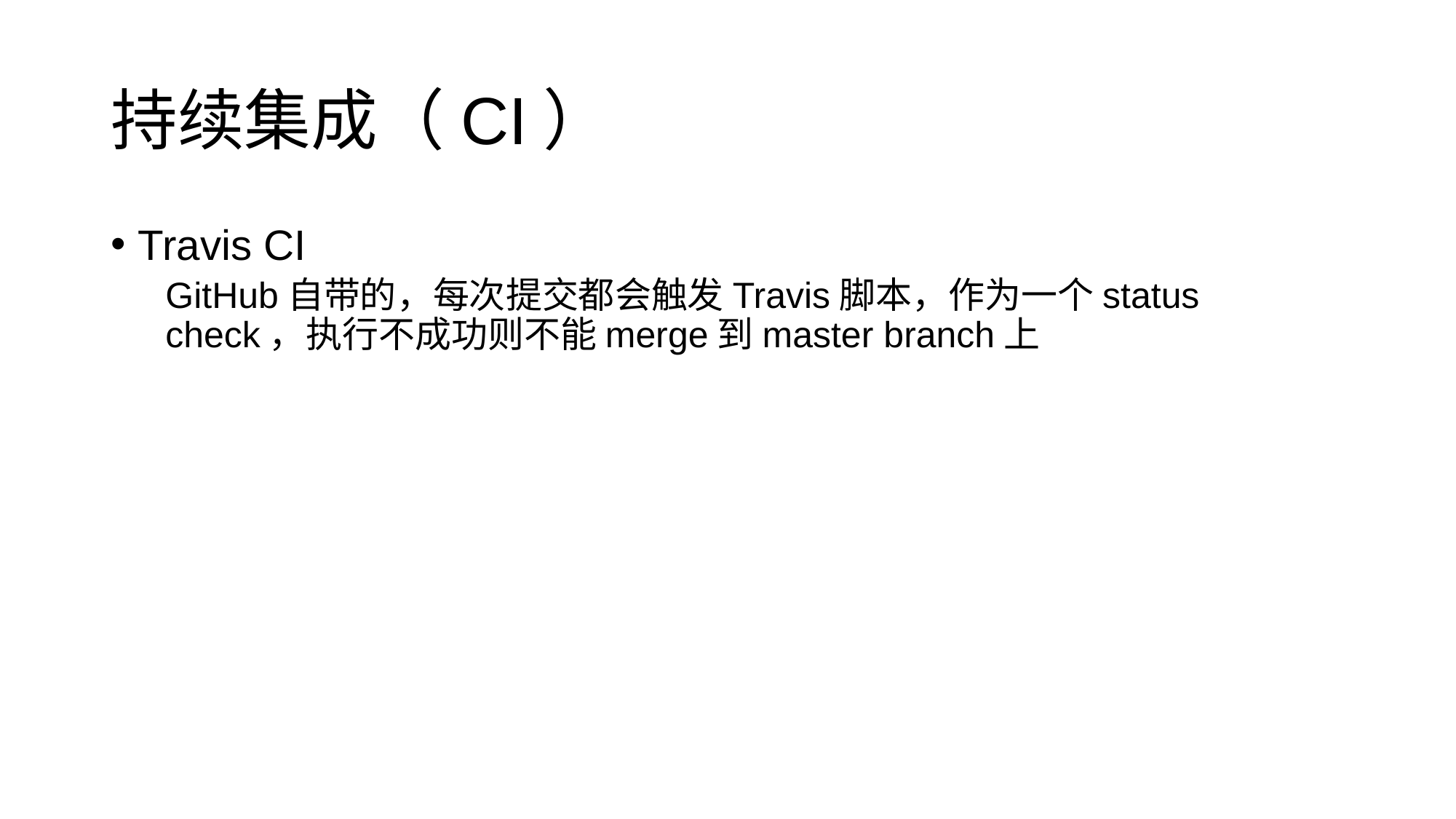

# 持续集成（CI）
Travis CI
GitHub自带的，每次提交都会触发Travis脚本，作为一个status check，执行不成功则不能merge到master branch上